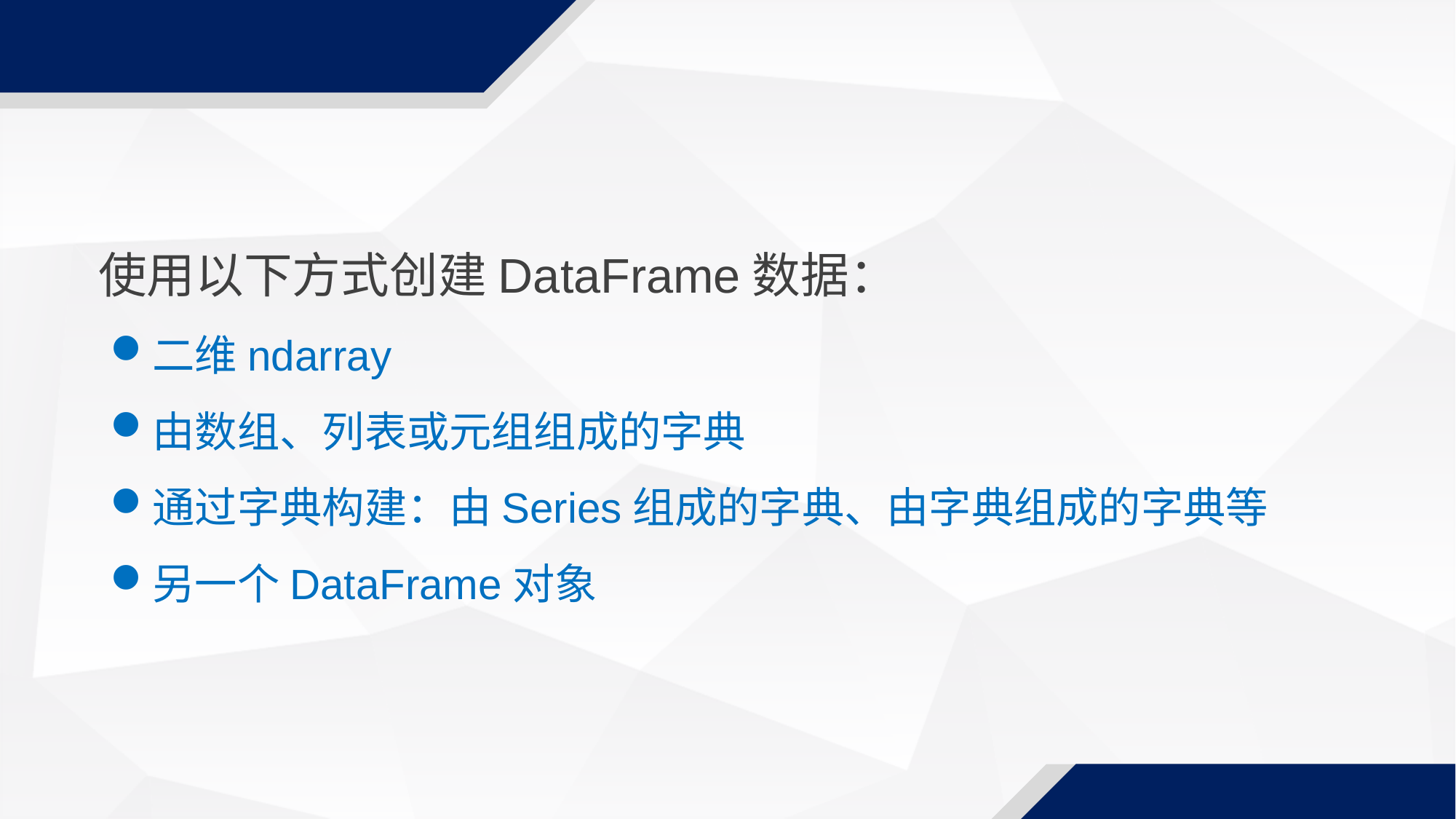

使用以下方式创建DataFrame数据：
二维ndarray
由数组、列表或元组组成的字典
通过字典构建：由Series组成的字典、由字典组成的字典等
另一个DataFrame对象